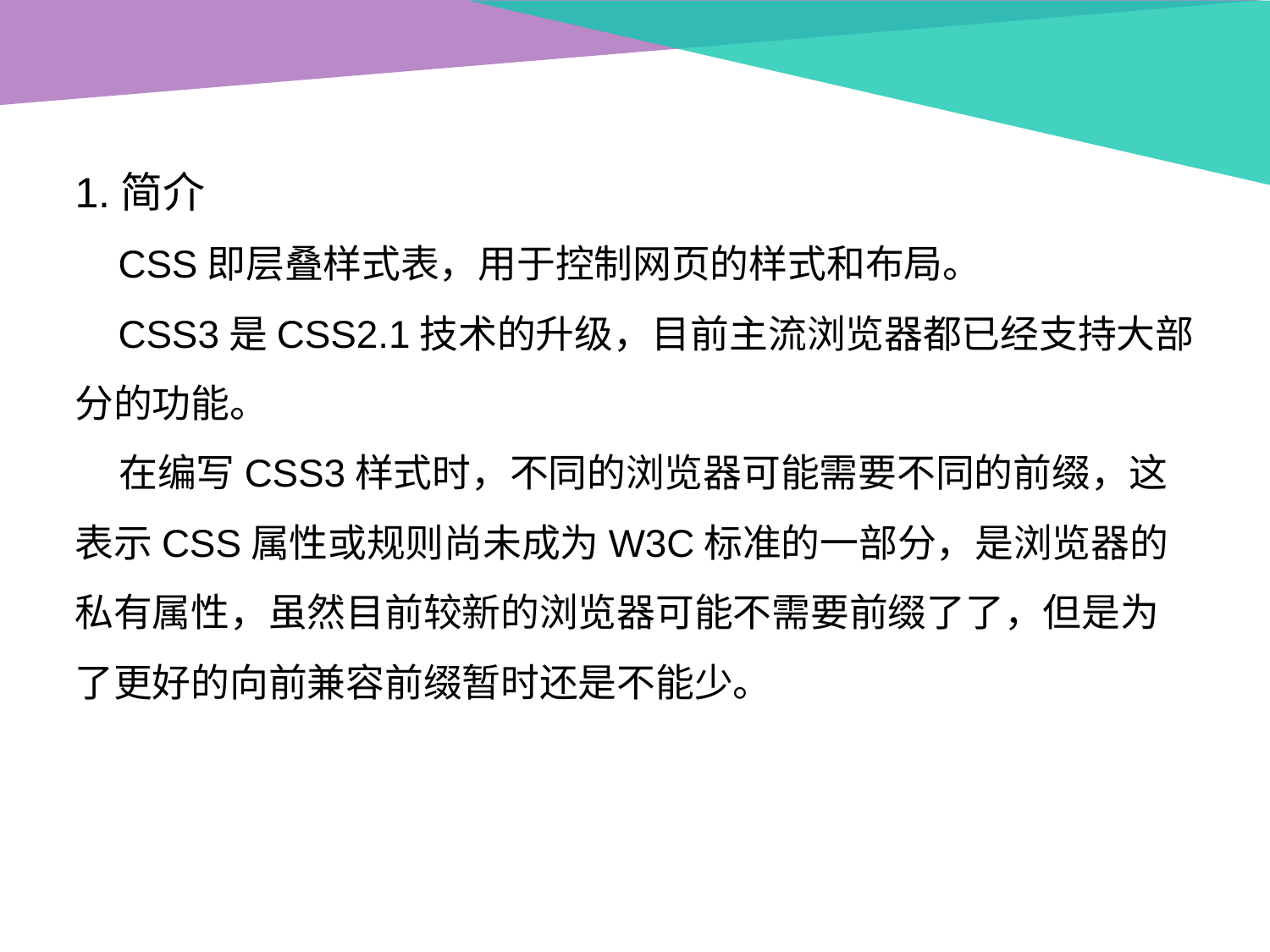

1.简介
    CSS即层叠样式表，用于控制网页的样式和布局。
    CSS3是CSS2.1技术的升级，目前主流浏览器都已经支持大部分的功能。
    在编写CSS3样式时，不同的浏览器可能需要不同的前缀，这表示CSS属性或规则尚未成为W3C标准的一部分，是浏览器的私有属性，虽然目前较新的浏览器可能不需要前缀了了，但是为了更好的向前兼容前缀暂时还是不能少。